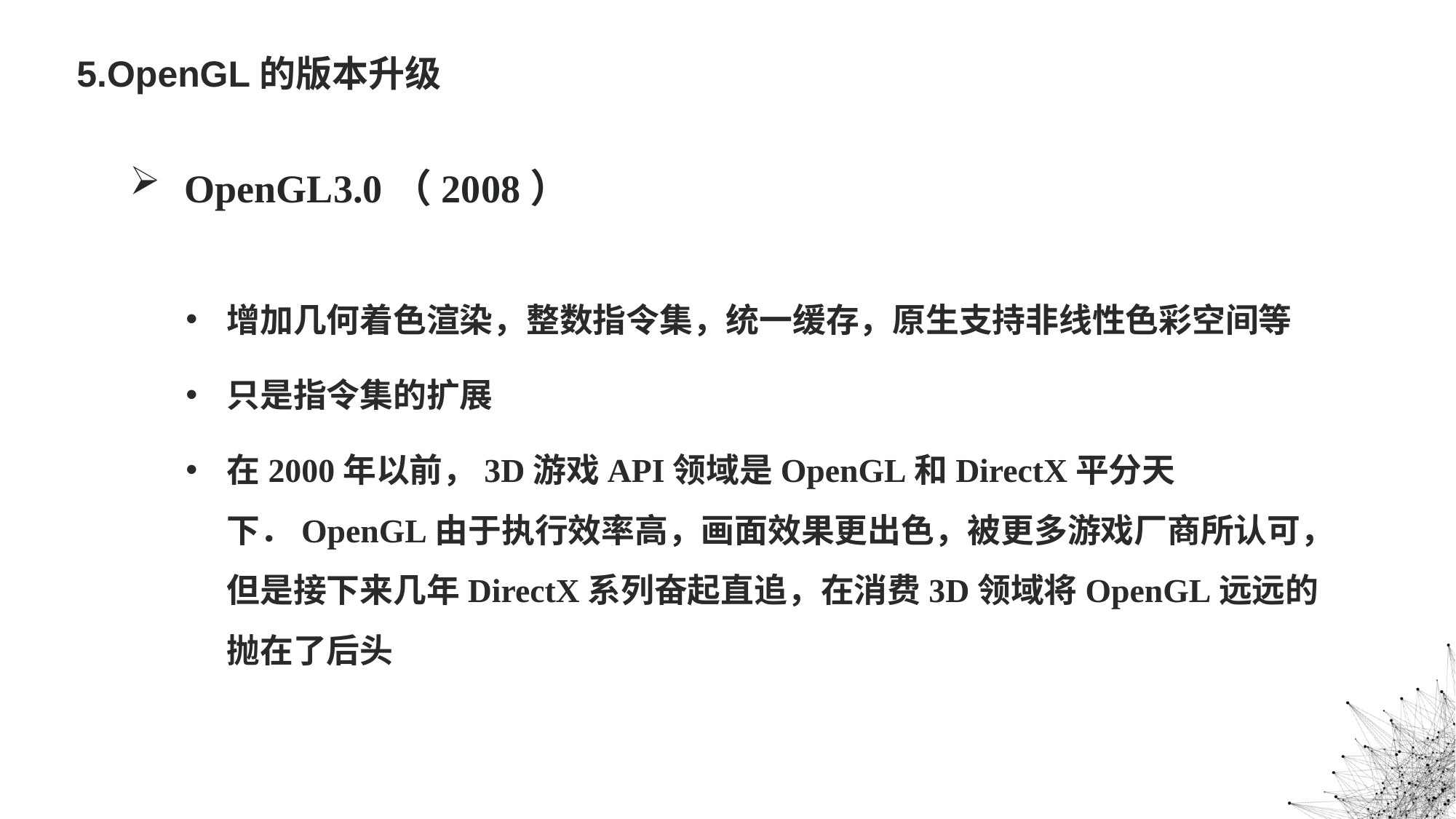

5.OpenGL的版本升级

OpenGL3.0（2008）

增加几何着色渲染，整数指令集，统一缓存，原生支持非线性色彩空间等
只是指令集的扩展
在2000年以前，3D游戏API领域是OpenGL和DirectX平分天下．OpenGL由于执行效率高，画面效果更出色，被更多游戏厂商所认可，但是接下来几年DirectX系列奋起直追，在消费3D领域将OpenGL远远的抛在了后头